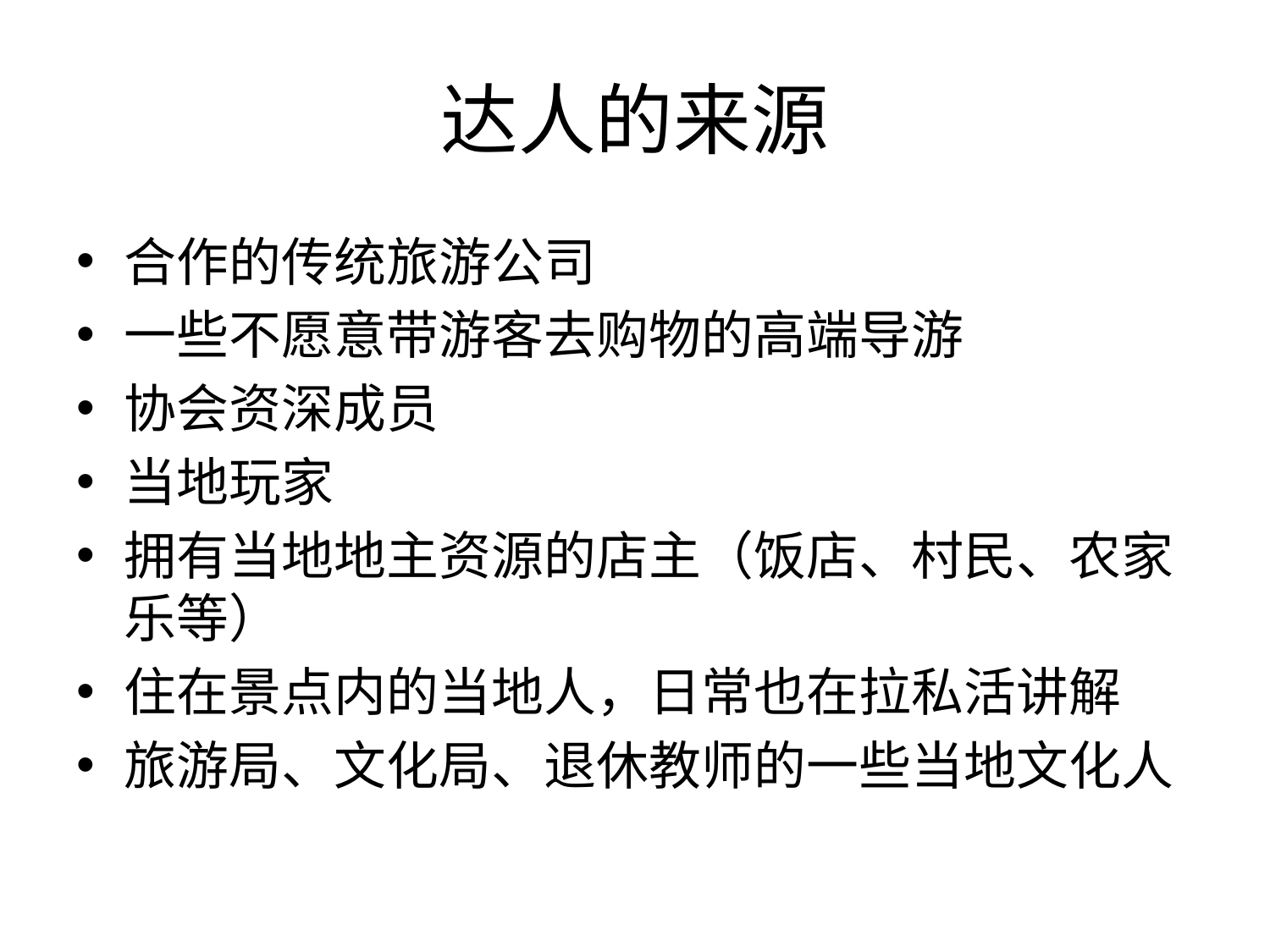

# 达人的来源
合作的传统旅游公司
一些不愿意带游客去购物的高端导游
协会资深成员
当地玩家
拥有当地地主资源的店主（饭店、村民、农家乐等）
住在景点内的当地人，日常也在拉私活讲解
旅游局、文化局、退休教师的一些当地文化人